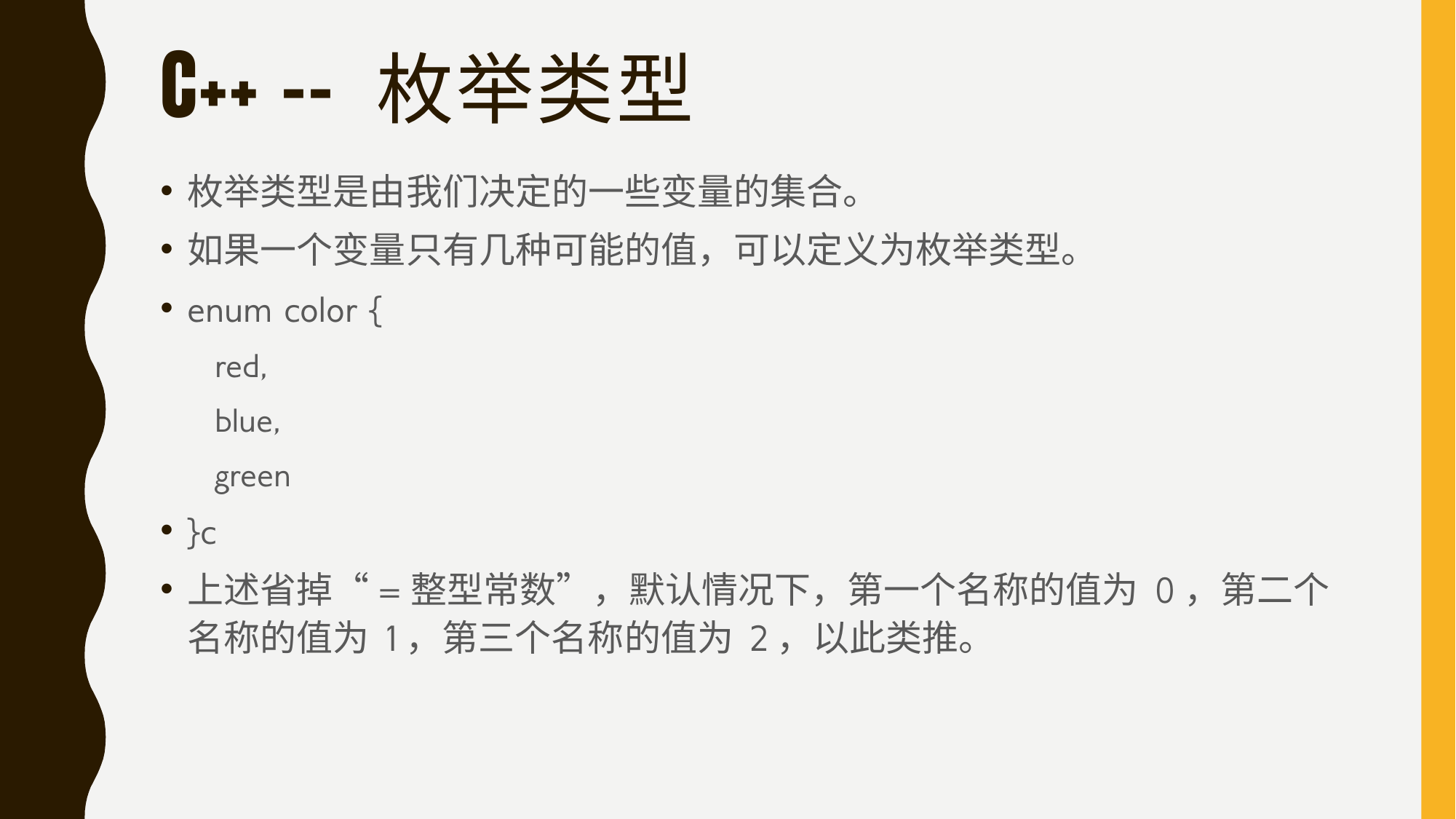

# C++ -- 枚举类型
枚举类型是由我们决定的一些变量的集合。
如果一个变量只有几种可能的值，可以定义为枚举类型。
enum color {
red,
blue,
green
}c
上述省掉“=整型常数”，默认情况下，第一个名称的值为 0，第二个名称的值为 1，第三个名称的值为 2，以此类推。